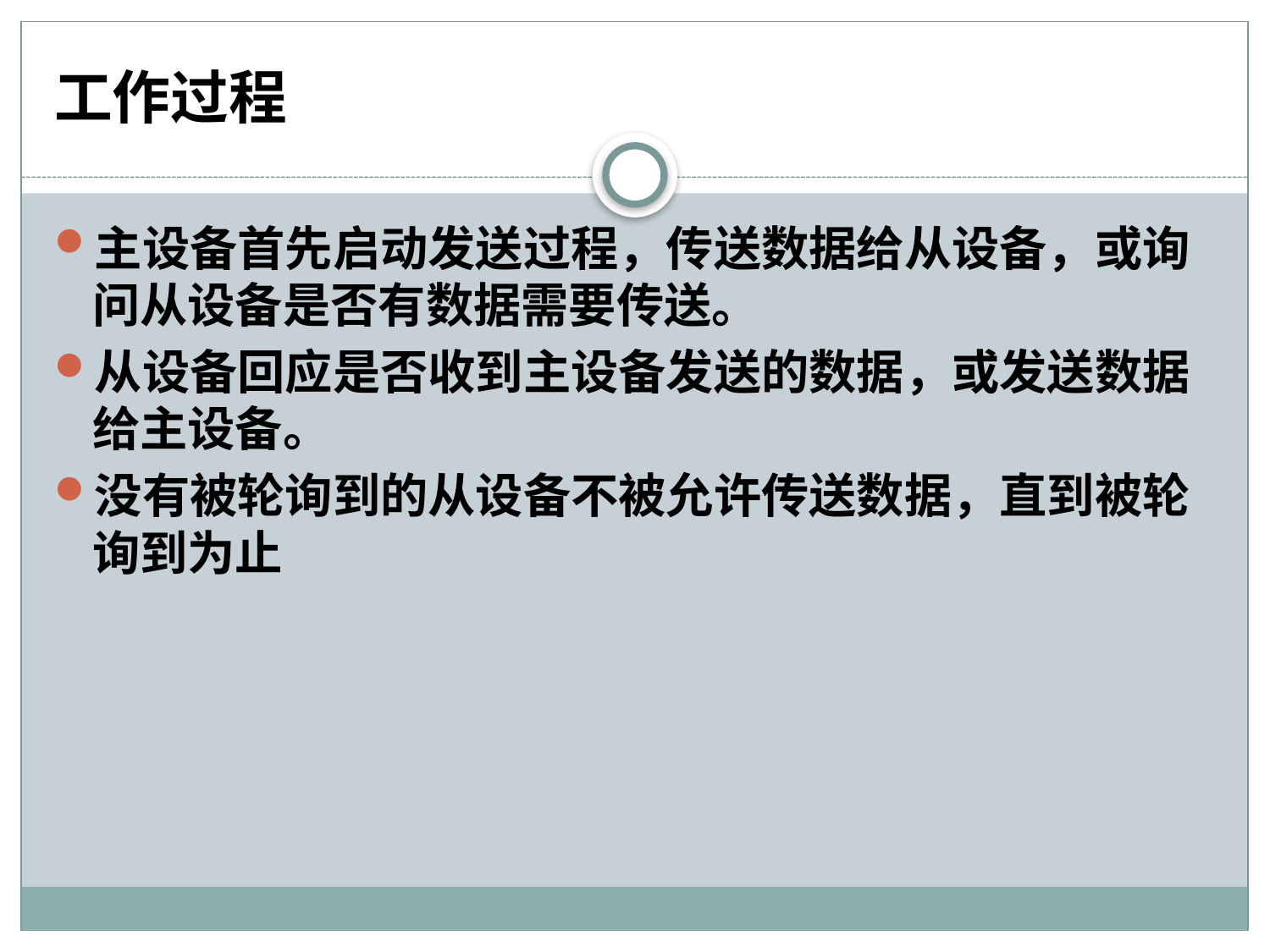

# 工作过程
主设备首先启动发送过程，传送数据给从设备，或询问从设备是否有数据需要传送。
从设备回应是否收到主设备发送的数据，或发送数据给主设备。
没有被轮询到的从设备不被允许传送数据，直到被轮询到为止